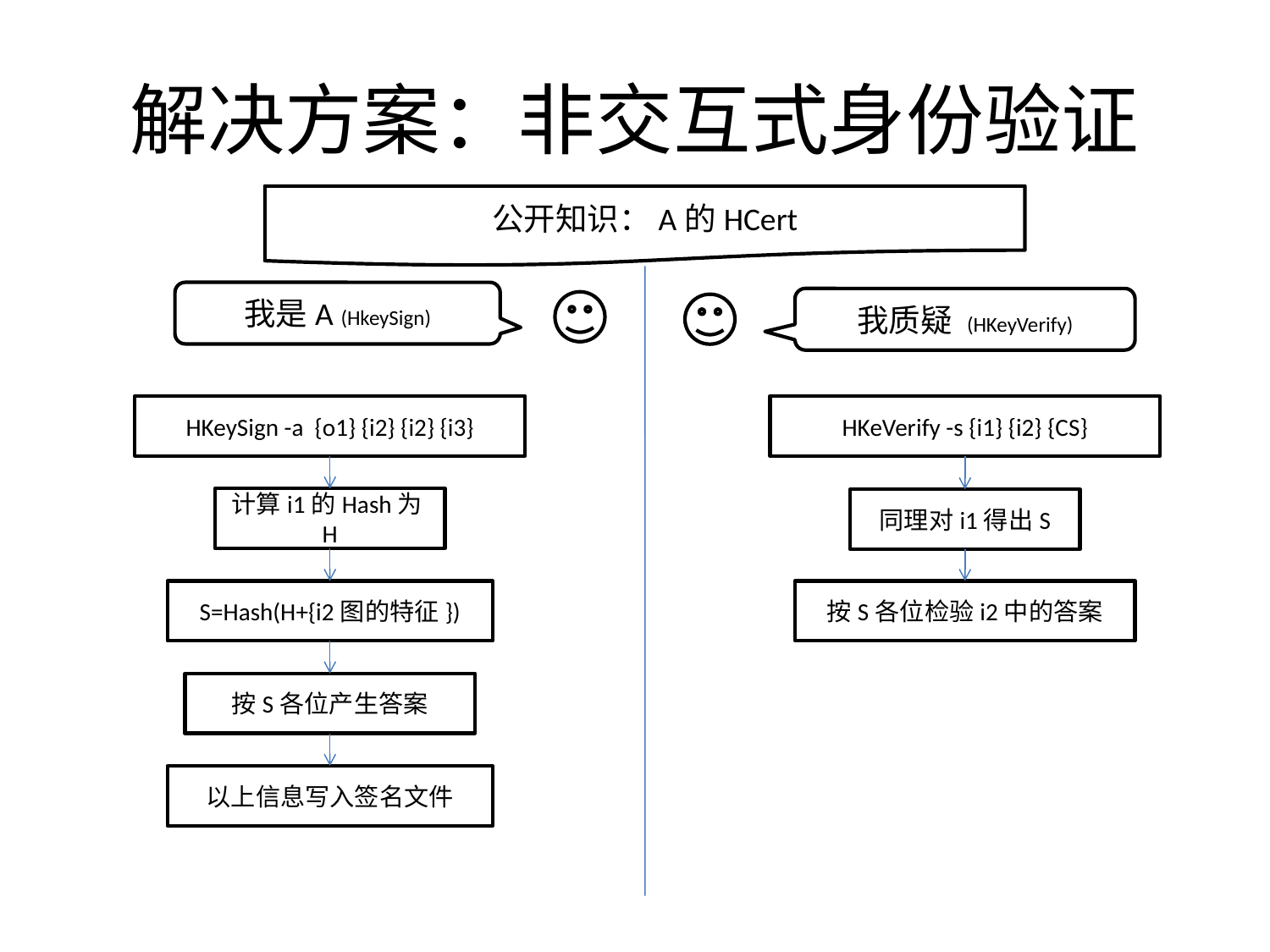

# 解决方案：非交互式身份验证
公开知识：A的HCert
我是A (HkeySign)
我质疑 (HKeyVerify)

HKeySign -a  {o1} {i2} {i2} {i3}
HKeVerify -s {i1} {i2} {CS}
计算i1的Hash为H
同理对i1得出S
S=Hash(H+{i2图的特征})
按S各位检验i2中的答案
按S各位产生答案
以上信息写入签名文件